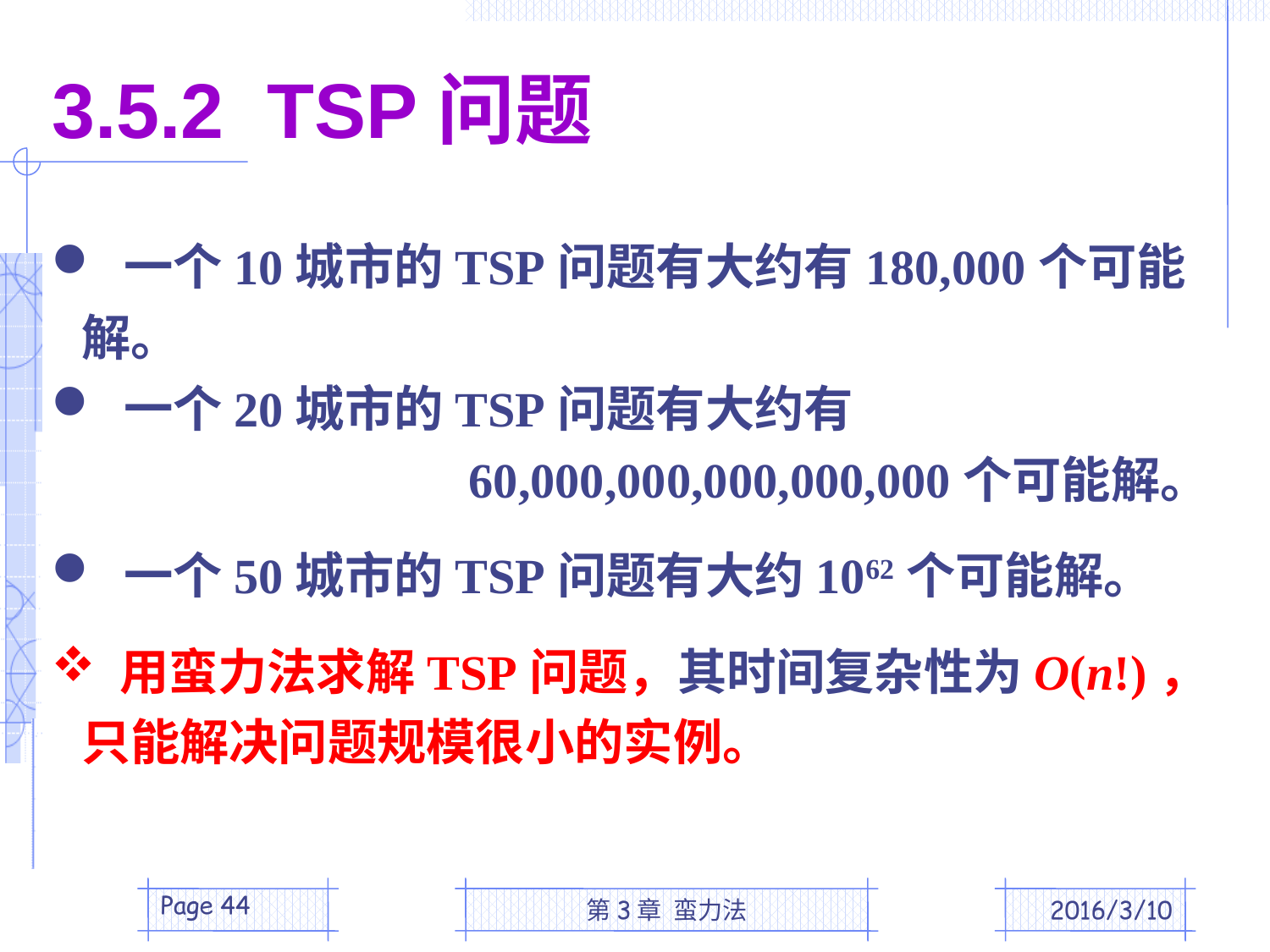

3.5.2  TSP问题
 一个10城市的TSP问题有大约有180,000个可能解。
 一个20城市的TSP问题有大约有
                                  60,000,000,000,000,000个可能解。
 一个50城市的TSP问题有大约1062个可能解。
 用蛮力法求解TSP问题，其时间复杂性为O(n!)，只能解决问题规模很小的实例。
Page 44
第3章  蛮力法
2016/3/10